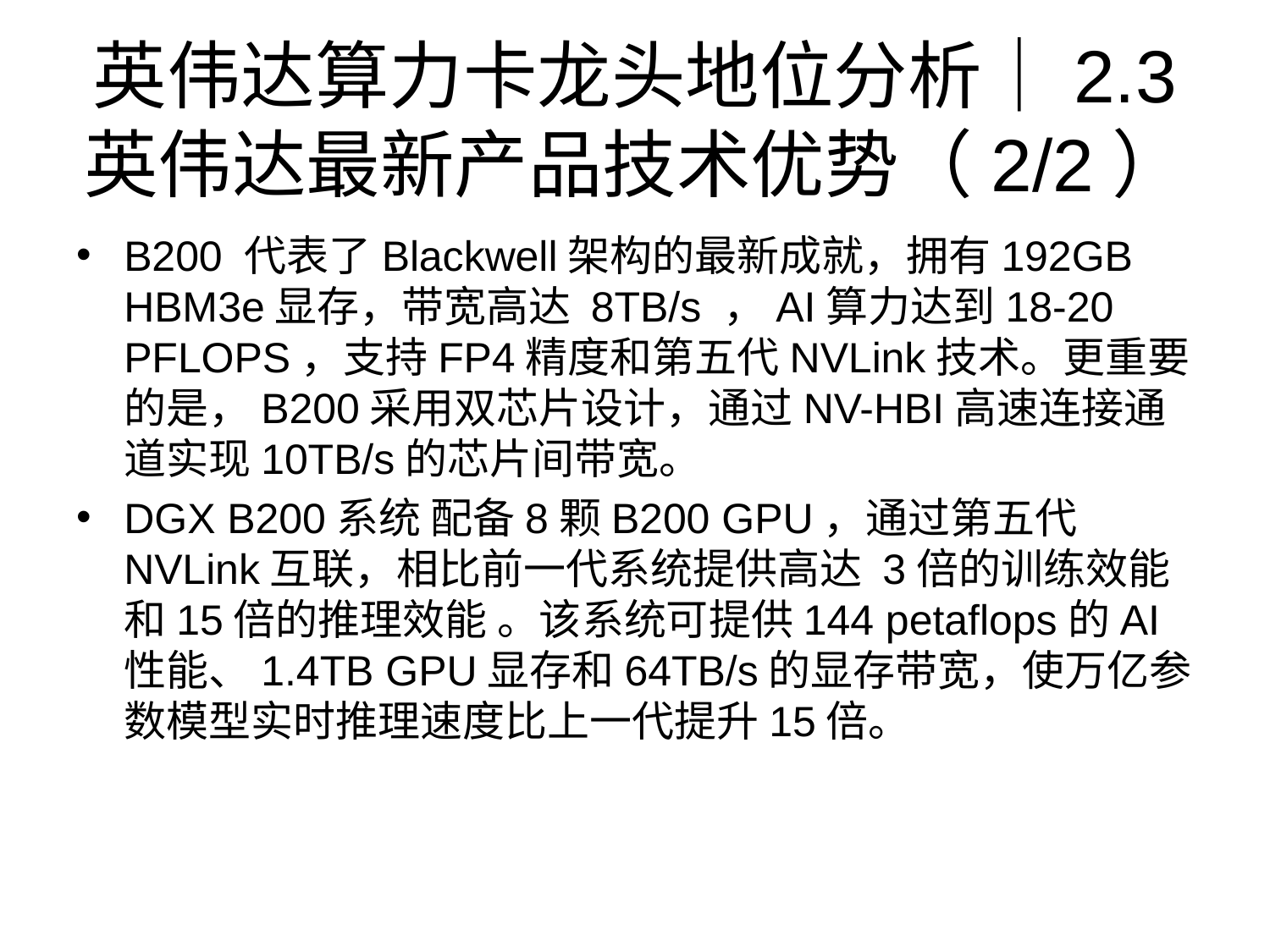

# 英伟达算力卡龙头地位分析｜2.3 英伟达最新产品技术优势（2/2）
B200 代表了Blackwell架构的最新成就，拥有192GB HBM3e显存，带宽高达 8TB/s ，AI算力达到18-20 PFLOPS，支持FP4精度和第五代NVLink技术。更重要的是，B200采用双芯片设计，通过NV-HBI高速连接通道实现10TB/s的芯片间带宽。
DGX B200系统 配备8颗B200 GPU，通过第五代NVLink互联，相比前一代系统提供高达 3倍的训练效能和15倍的推理效能 。该系统可提供144 petaflops的AI性能、1.4TB GPU显存和64TB/s的显存带宽，使万亿参数模型实时推理速度比上一代提升15倍。